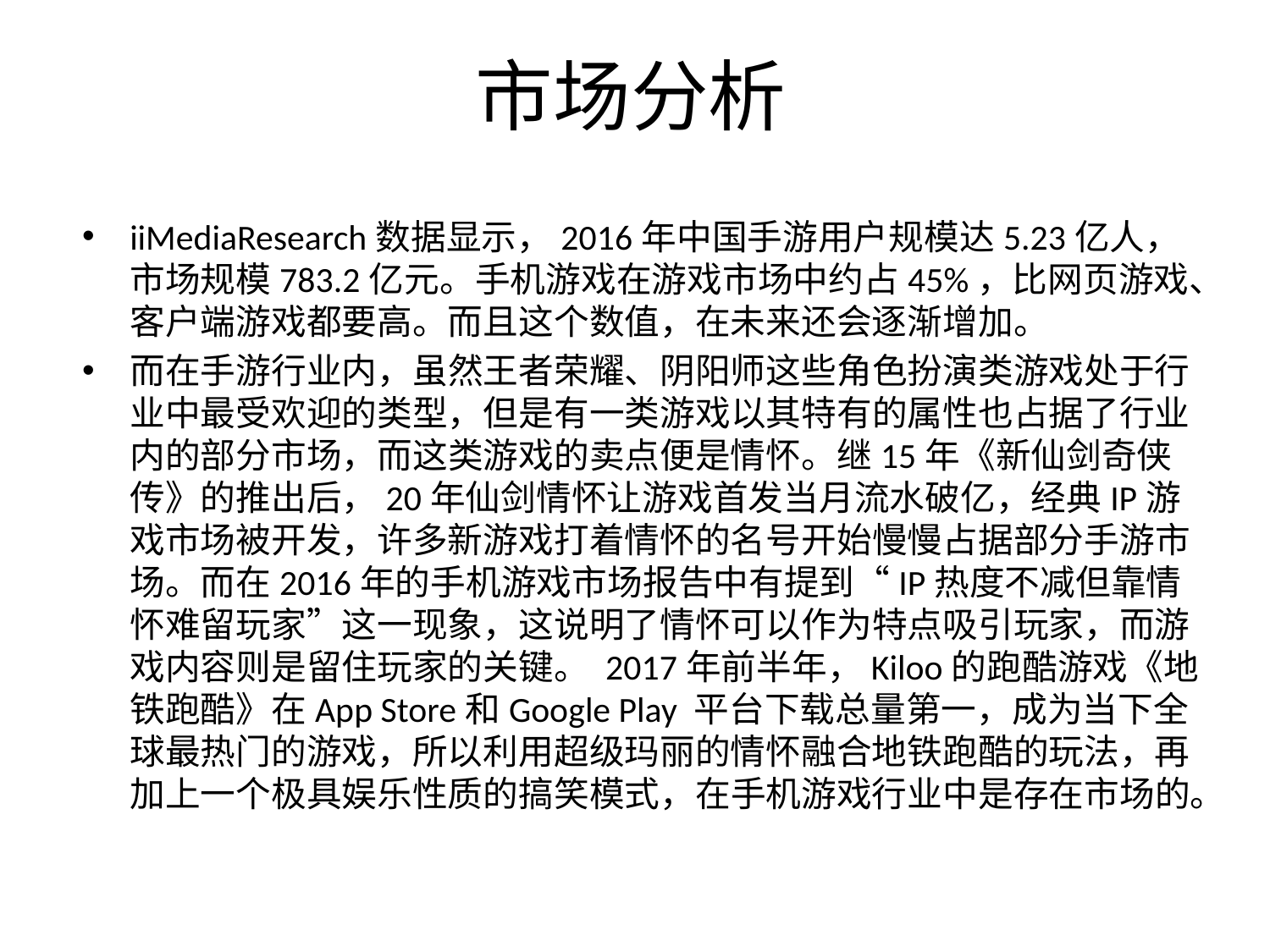

# 市场分析
iiMediaResearch数据显示，2016年中国手游用户规模达5.23亿人，市场规模783.2亿元。手机游戏在游戏市场中约占45%，比网页游戏、客户端游戏都要高。而且这个数值，在未来还会逐渐增加。
而在手游行业内，虽然王者荣耀、阴阳师这些角色扮演类游戏处于行业中最受欢迎的类型，但是有一类游戏以其特有的属性也占据了行业内的部分市场，而这类游戏的卖点便是情怀。继15年《新仙剑奇侠传》的推出后，20年仙剑情怀让游戏首发当月流水破亿，经典IP游戏市场被开发，许多新游戏打着情怀的名号开始慢慢占据部分手游市场。而在2016年的手机游戏市场报告中有提到“IP热度不减但靠情怀难留玩家”这一现象，这说明了情怀可以作为特点吸引玩家，而游戏内容则是留住玩家的关键。 2017年前半年，Kiloo的跑酷游戏《地铁跑酷》在App Store和Google Play 平台下载总量第一，成为当下全球最热门的游戏，所以利用超级玛丽的情怀融合地铁跑酷的玩法，再加上一个极具娱乐性质的搞笑模式，在手机游戏行业中是存在市场的。